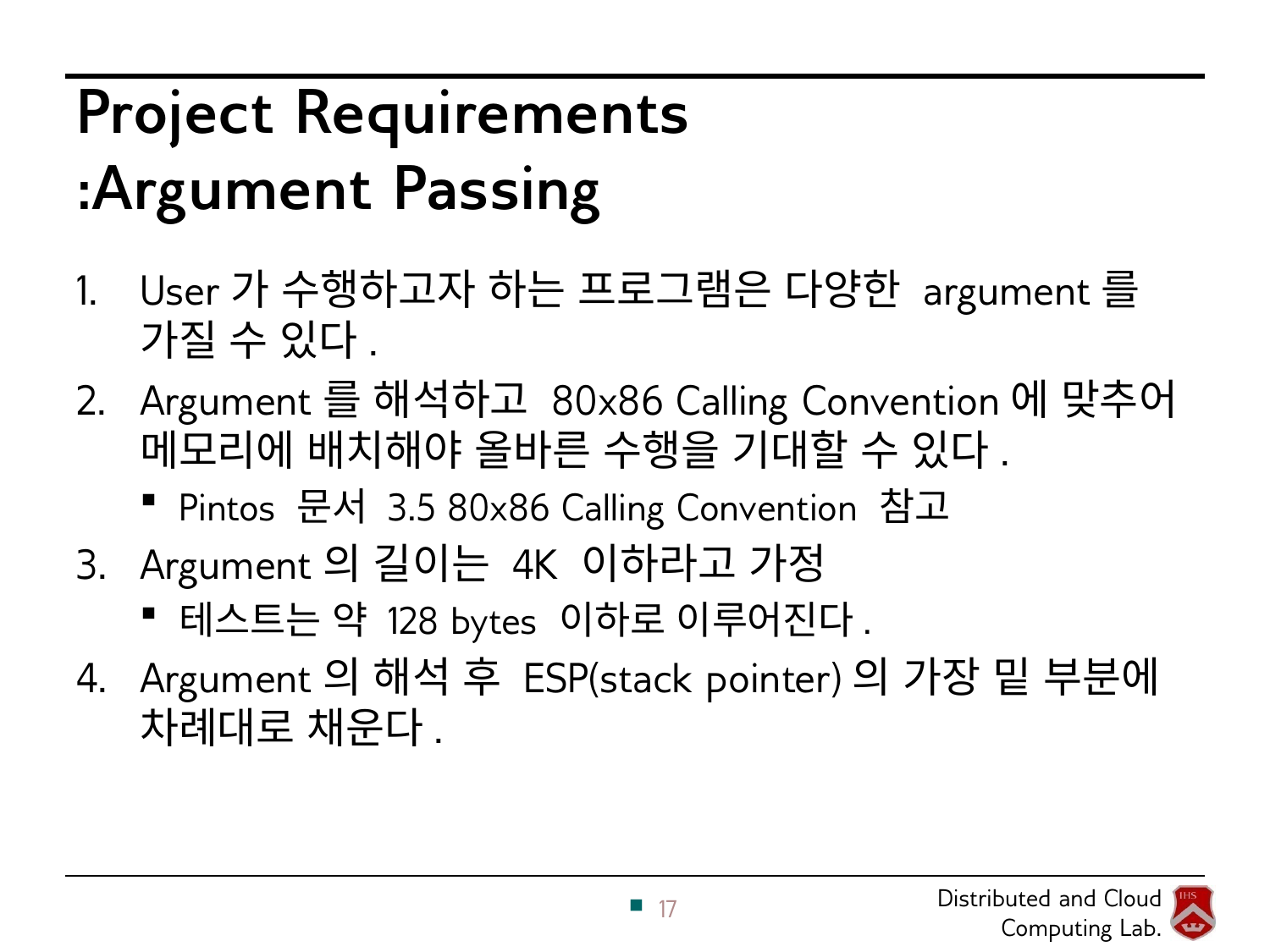

# Project Requirements :Argument Passing
User가 수행하고자 하는 프로그램은 다양한 argument를 가질 수 있다.
Argument를 해석하고 80x86 Calling Convention에 맞추어 메모리에 배치해야 올바른 수행을 기대할 수 있다.
Pintos 문서 3.5 80x86 Calling Convention 참고
Argument의 길이는 4K 이하라고 가정
테스트는 약 128 bytes 이하로 이루어진다.
Argument의 해석 후 ESP(stack pointer)의 가장 밑 부분에 차례대로 채운다.

17